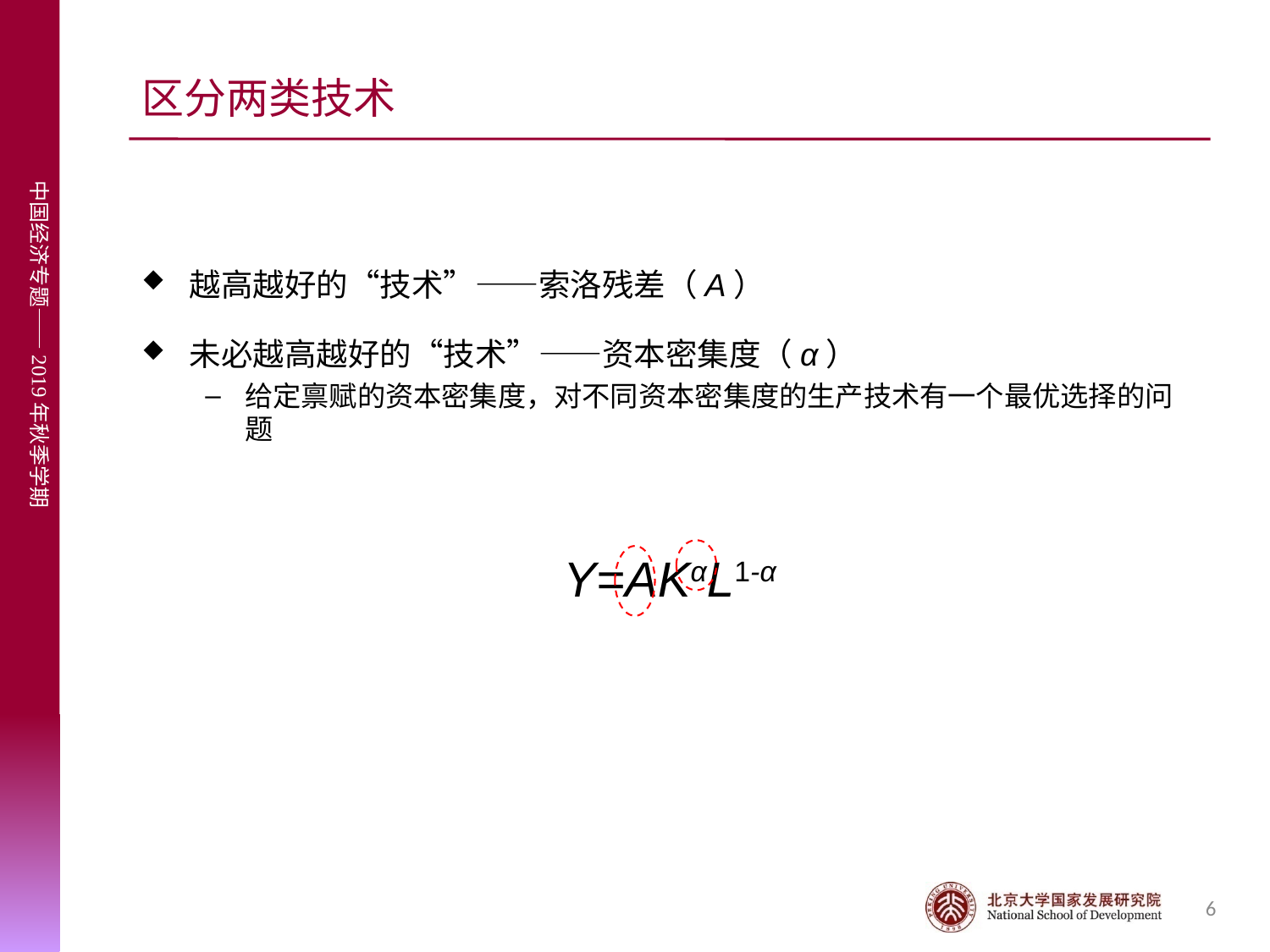

# 区分两类技术

越高越好的“技术”——索洛残差（A）
未必越高越好的“技术”——资本密集度（α）
给定禀赋的资本密集度，对不同资本密集度的生产技术有一个最优选择的问题

Y=AKαL1-α

6